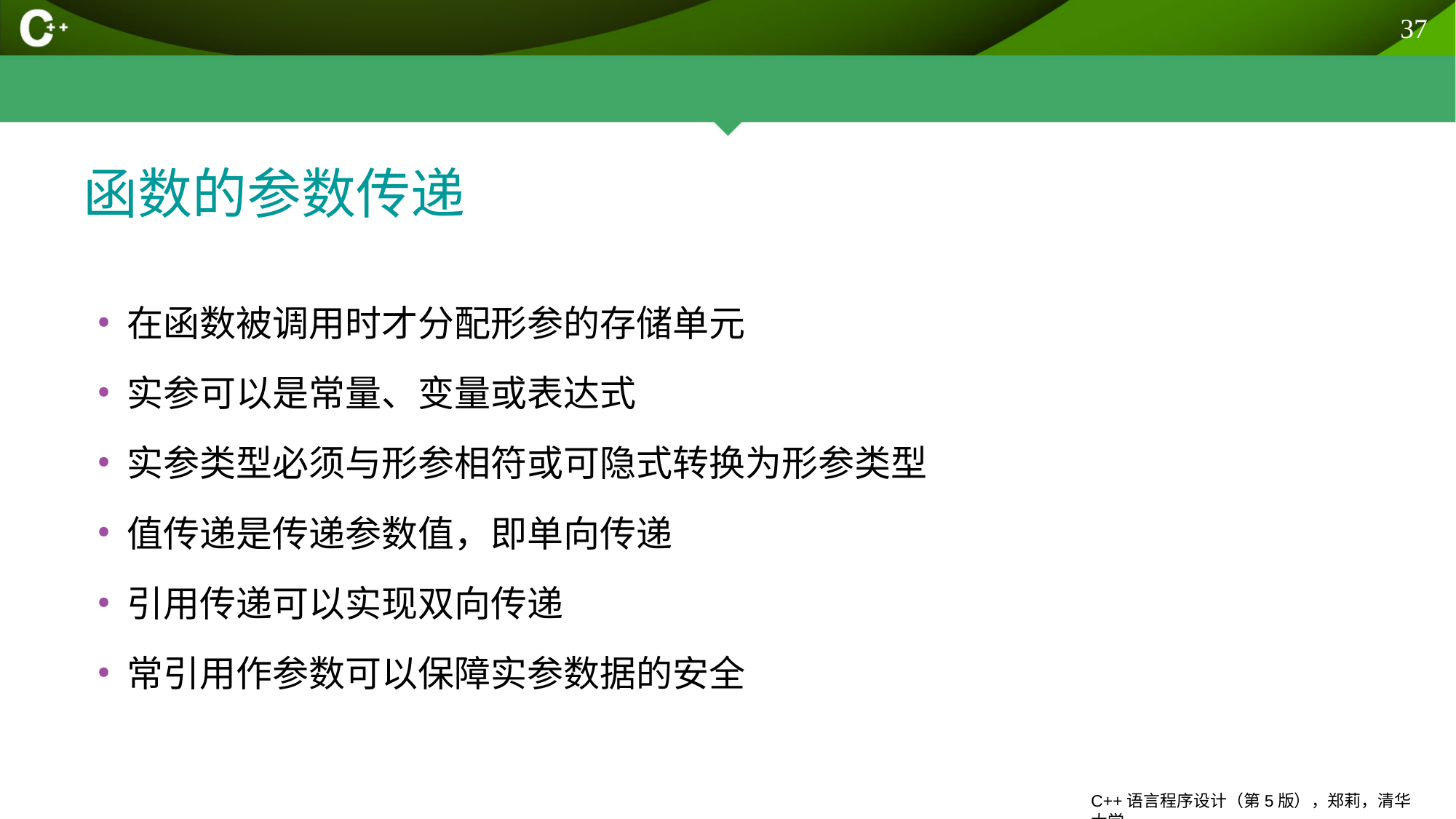

37
# 函数的参数传递
在函数被调用时才分配形参的存储单元
实参可以是常量、变量或表达式
实参类型必须与形参相符或可隐式转换为形参类型
值传递是传递参数值，即单向传递
引用传递可以实现双向传递
常引用作参数可以保障实参数据的安全